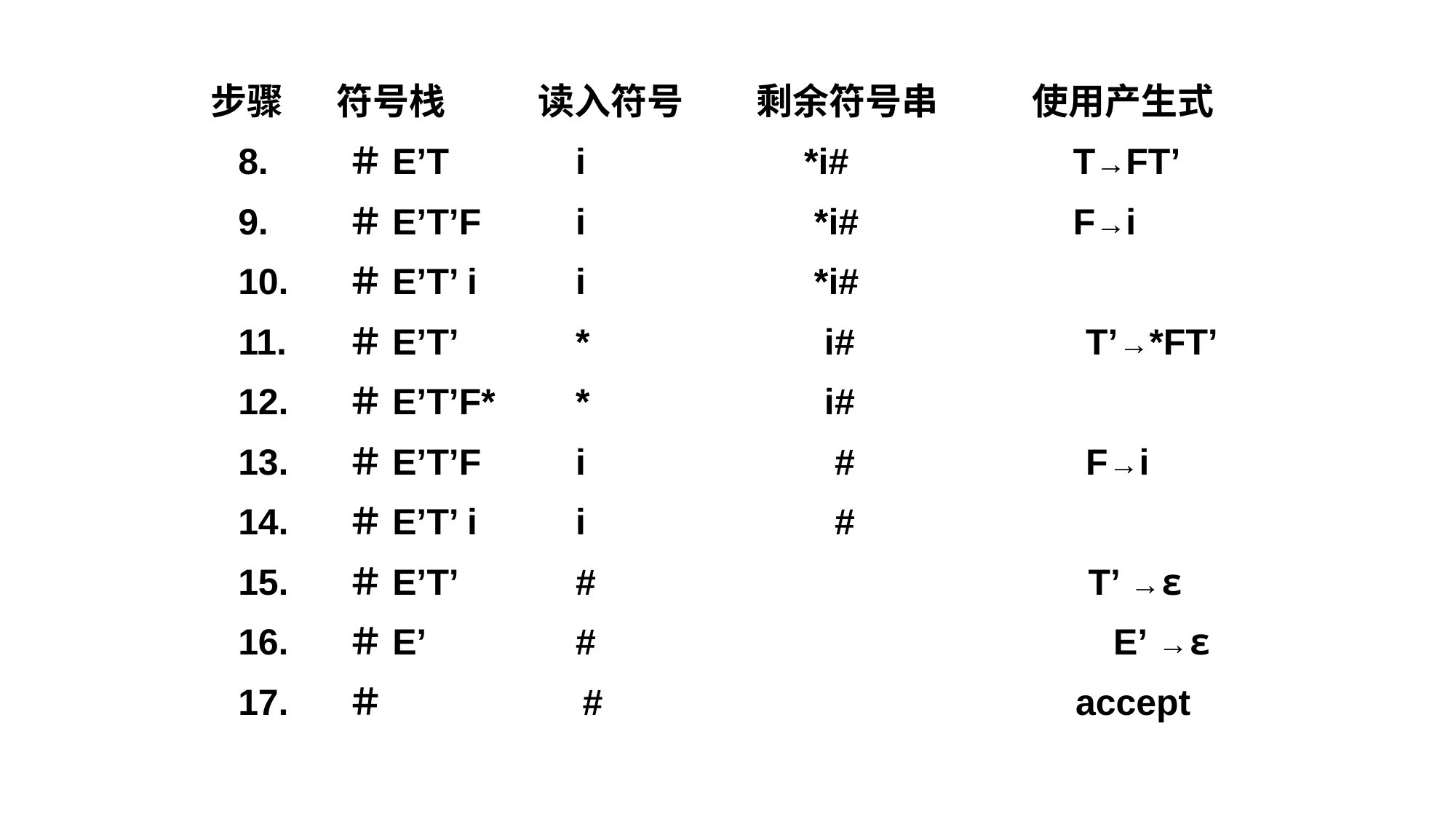

步骤	  符号栈	读入符号	剩余符号串	       使用产生式
8.	＃E’T		 i 		  *i# 		       T→FT’
9.	＃E’T’F 	 i		   *i# 		       F→i
10.	＃E’T’ i 	 i		   *i#
11.	＃E’T’ 	 *		    i# 	                   T’→*FT’
12.	＃E’T’F* 	 *		    i#
13.	＃E’T’F	 i 		     # 	                   F→i
14.	＃E’T’ i 	 i		     #
15.	＃E’T’ 	 # 		                              T’ →ε
16.	＃E’ 		 #                                                   E’ →ε
17.	＃ 		 # 		 	                  accept